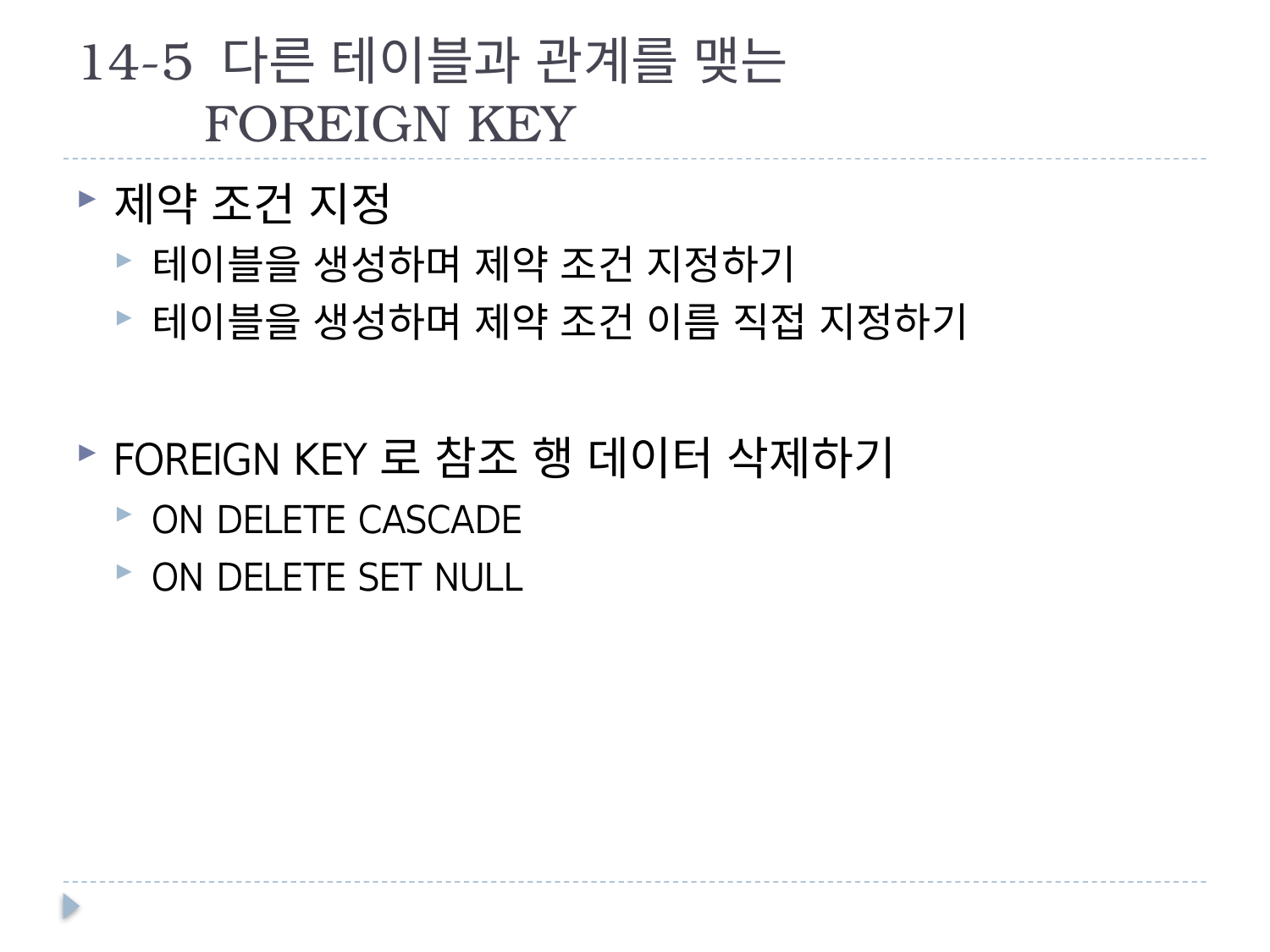

# 14-5 다른 테이블과 관계를 맺는 FOREIGN KEY
제약 조건 지정
테이블을 생성하며 제약 조건 지정하기
테이블을 생성하며 제약 조건 이름 직접 지정하기

FOREIGN KEY로 참조 행 데이터 삭제하기
ON DELETE CASCADE
ON DELETE SET NULL